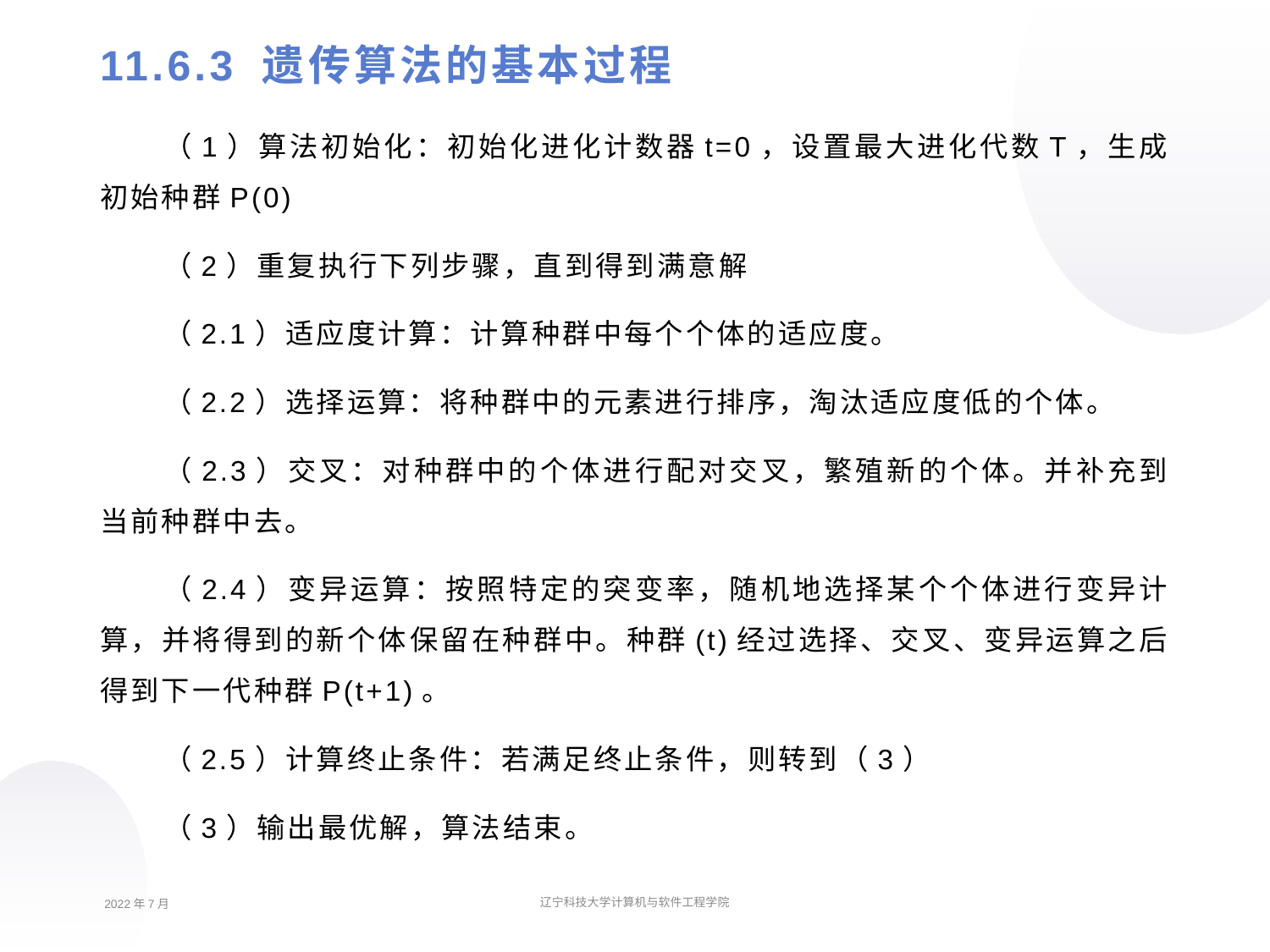

11.6.3 遗传算法的基本过程
（1）算法初始化：初始化进化计数器t=0，设置最大进化代数T，生成初始种群P(0)
（2）重复执行下列步骤，直到得到满意解
（2.1）适应度计算：计算种群中每个个体的适应度。
（2.2）选择运算：将种群中的元素进行排序，淘汰适应度低的个体。
（2.3）交叉：对种群中的个体进行配对交叉，繁殖新的个体。并补充到当前种群中去。
（2.4）变异运算：按照特定的突变率，随机地选择某个个体进行变异计算，并将得到的新个体保留在种群中。种群(t)经过选择、交叉、变异运算之后得到下一代种群P(t+1)。
（2.5）计算终止条件：若满足终止条件，则转到（3）
（3）输出最优解，算法结束。

2022年7月
辽宁科技大学计算机与软件工程学院
175